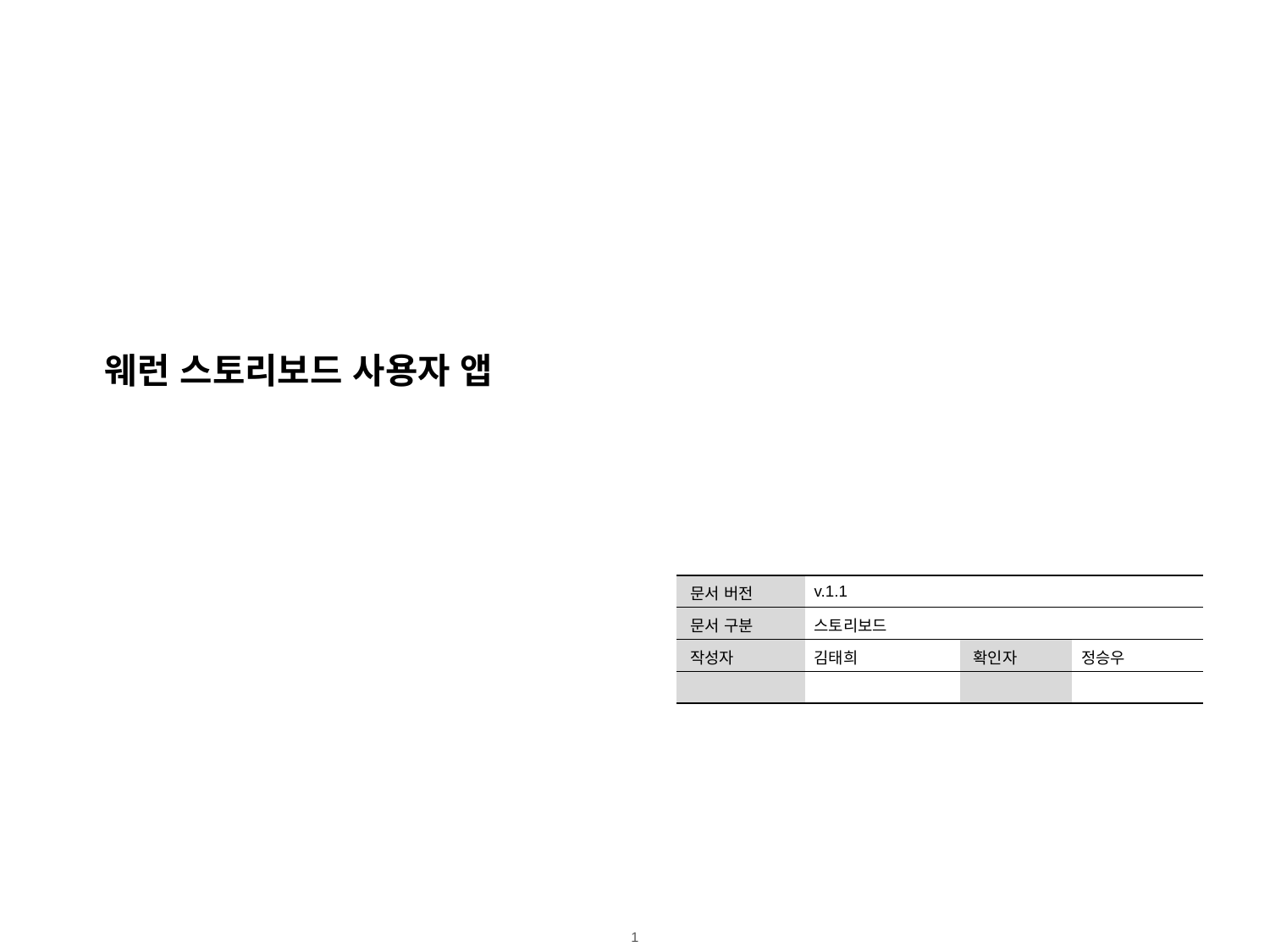

웨런 스토리보드 사용자 앱
| 문서 버전 | v.1.1 |  |  |
| --- | --- | --- | --- |
| 문서 구분 | 스토리보드 |  |  |
| 작성자 | 김태희 | 확인자 | 정승우 |
|  |  |  |  |